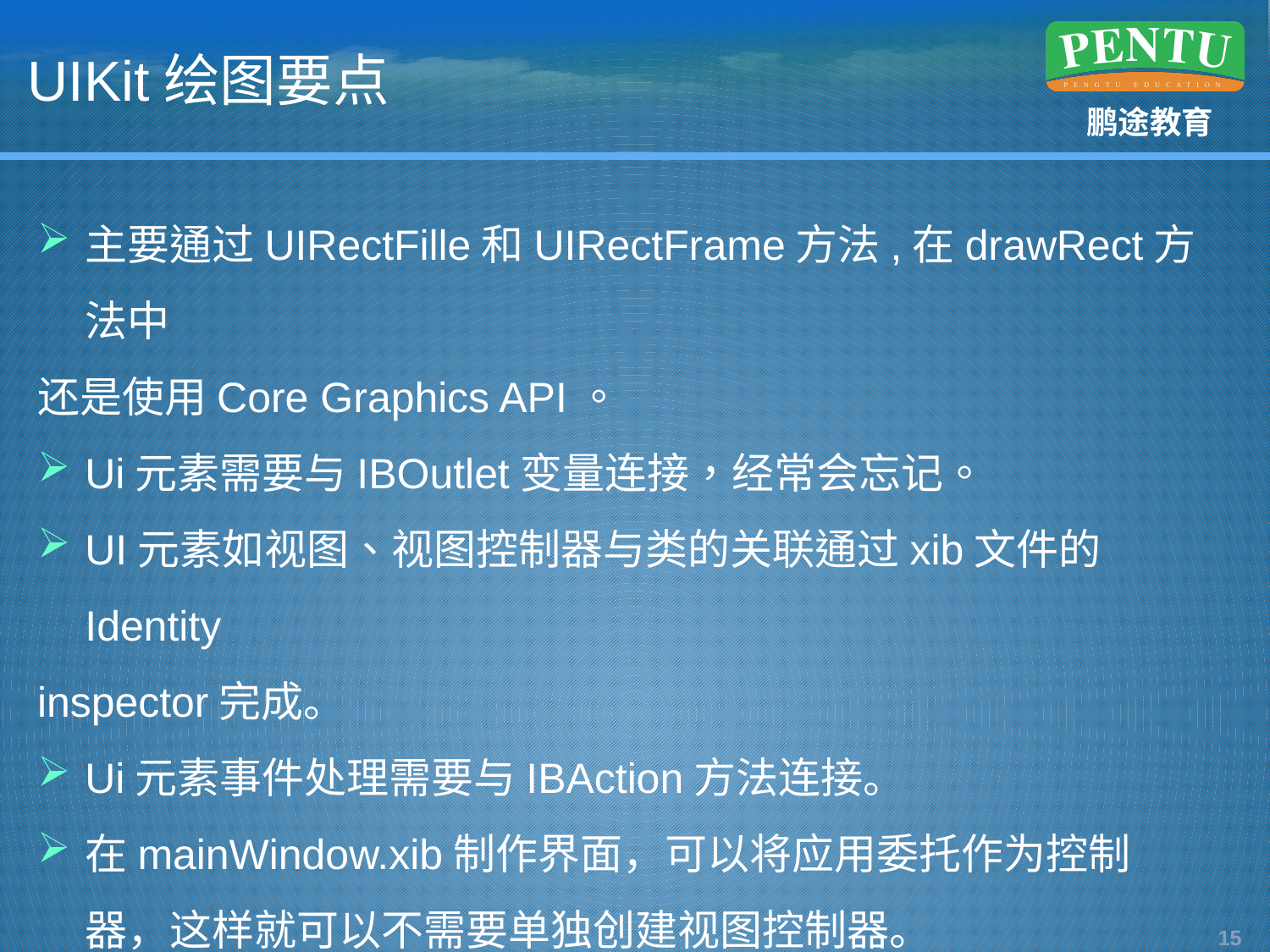

# UIKit绘图要点
主要通过UIRectFille和UIRectFrame方法,在drawRect方法中
还是使用Core Graphics API。
Ui元素需要与IBOutlet变量连接，经常会忘记。
UI元素如视图、视图控制器与类的关联通过xib文件的Identity
inspector完成。
Ui元素事件处理需要与IBAction方法连接。
在mainWindow.xib制作界面，可以将应用委托作为控制器，这样就可以不需要单独创建视图控制器。
15